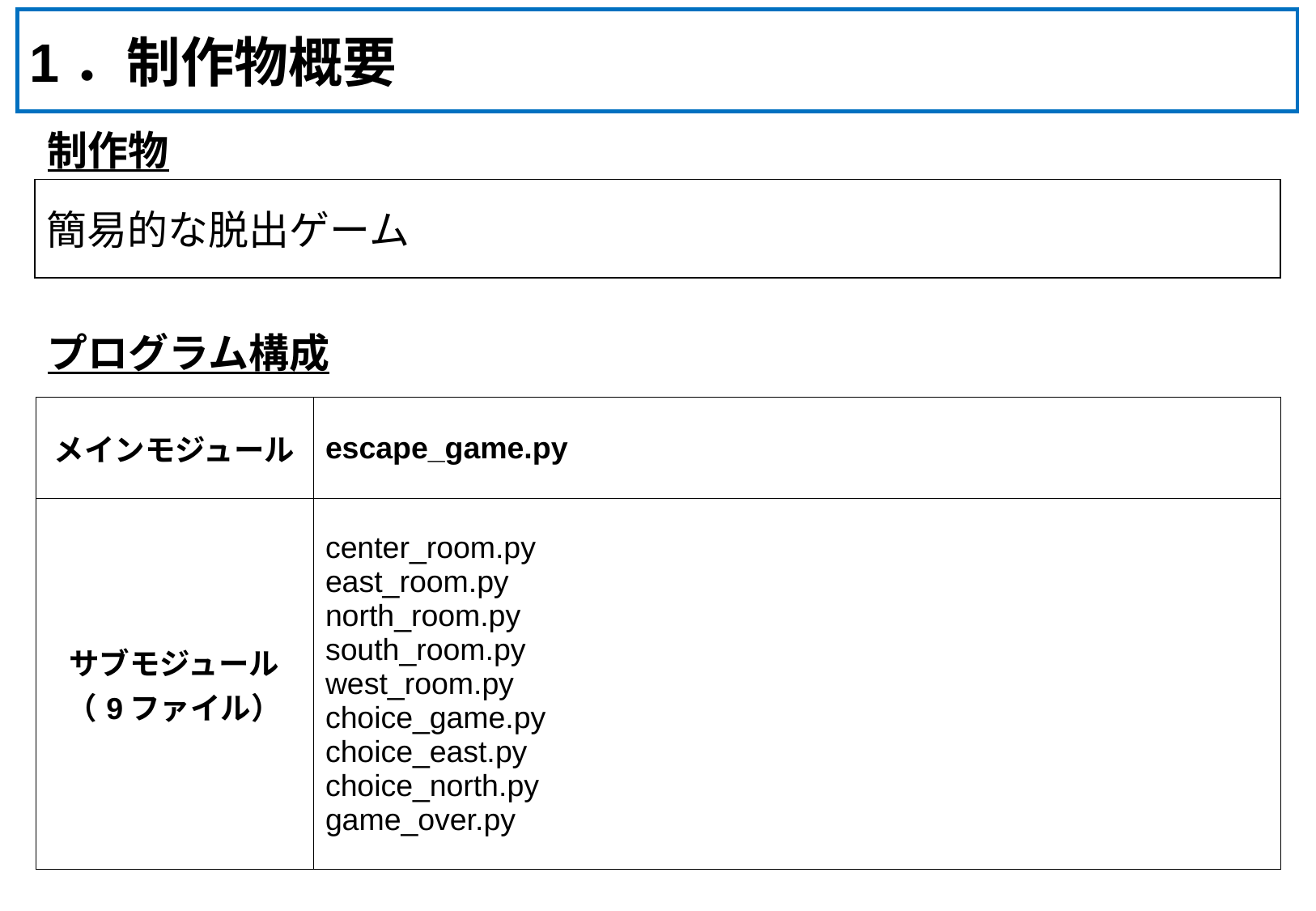

1．制作物概要
制作物
簡易的な脱出ゲーム
プログラム構成
| メインモジュール | escape\_game.py |
| --- | --- |
| サブモジュール （9ファイル） | center\_room.py east\_room.py north\_room.py south\_room.py west\_room.py choice\_game.py choice\_east.py choice\_north.py game\_over.py |